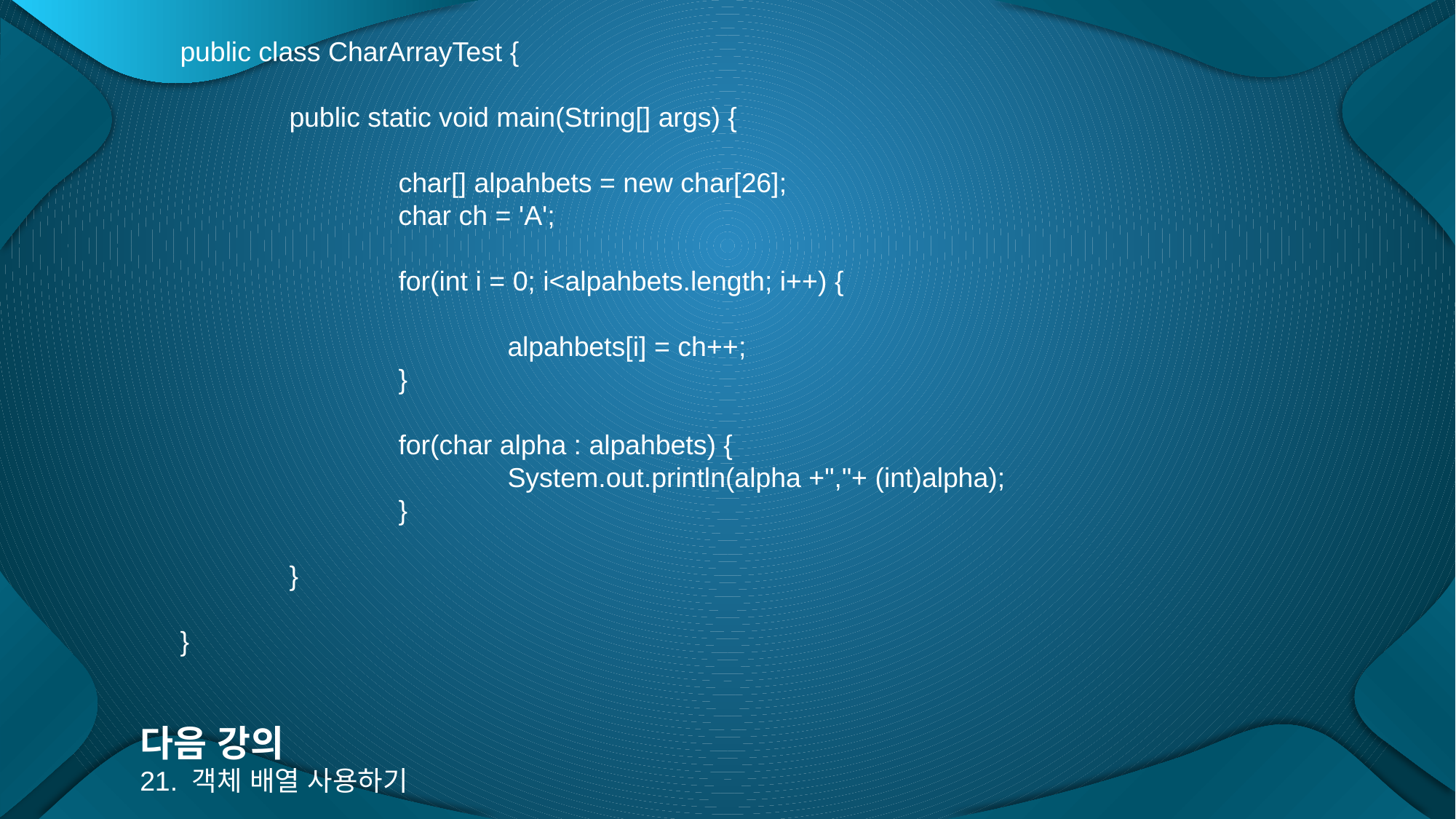

public class CharArrayTest {

	public static void main(String[] args) {

		char[] alpahbets = new char[26];
		char ch = 'A';

		for(int i = 0; i<alpahbets.length; i++) {

			alpahbets[i] = ch++;
		}

		for(char alpha : alpahbets) {
			System.out.println(alpha +","+ (int)alpha);
		}

	}

}

다음 강의
21. 객체 배열 사용하기